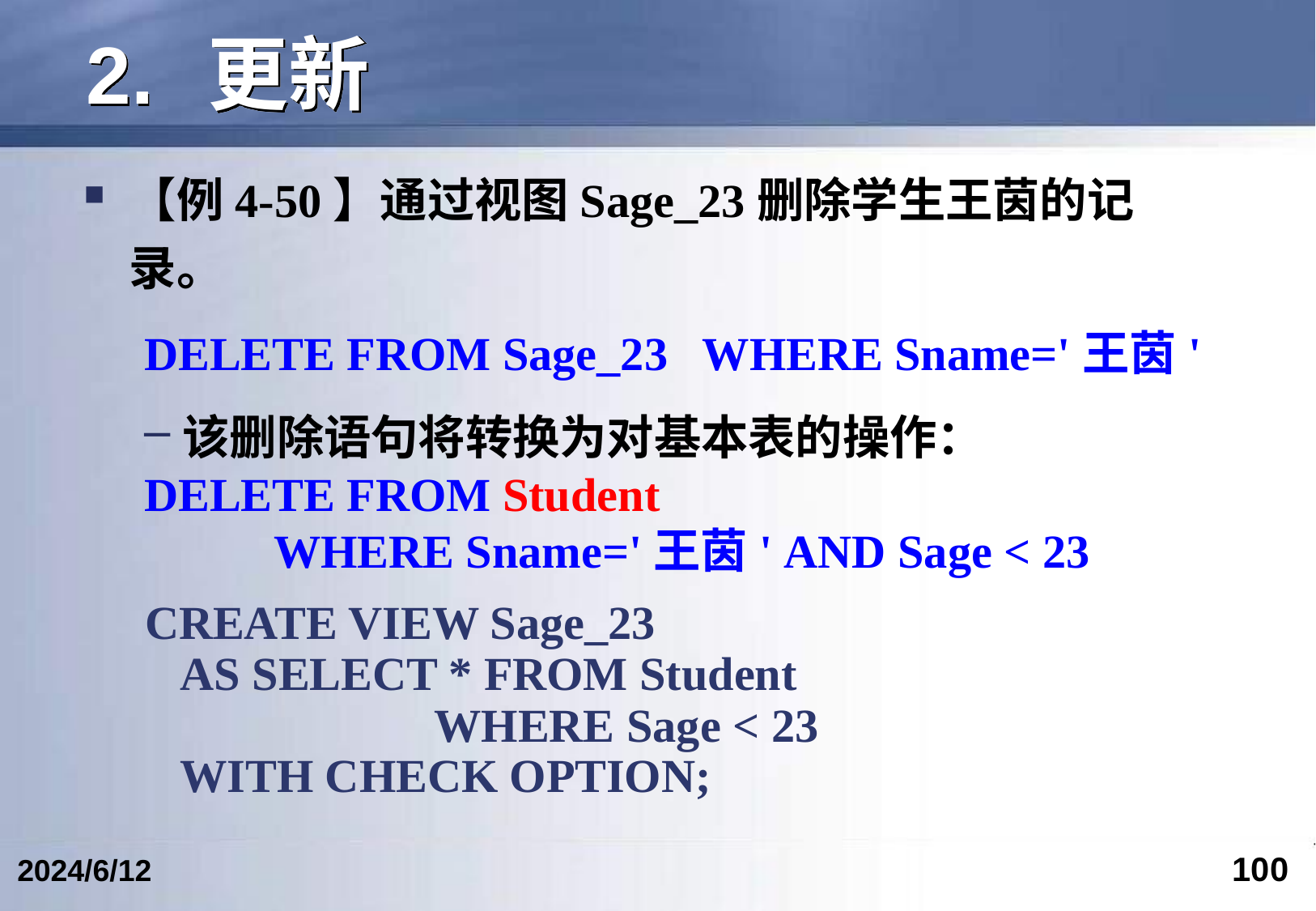

# 2.	更新
【例4-50】通过视图Sage_23删除学生王茵的记录。
DELETE FROM Sage_23   WHERE Sname='王茵'
该删除语句将转换为对基本表的操作：
DELETE FROM Student
           WHERE Sname='王茵' AND Sage < 23
CREATE VIEW Sage_23
   AS SELECT * FROM Student
			 WHERE Sage < 23
   WITH CHECK OPTION;
100
2024/6/12